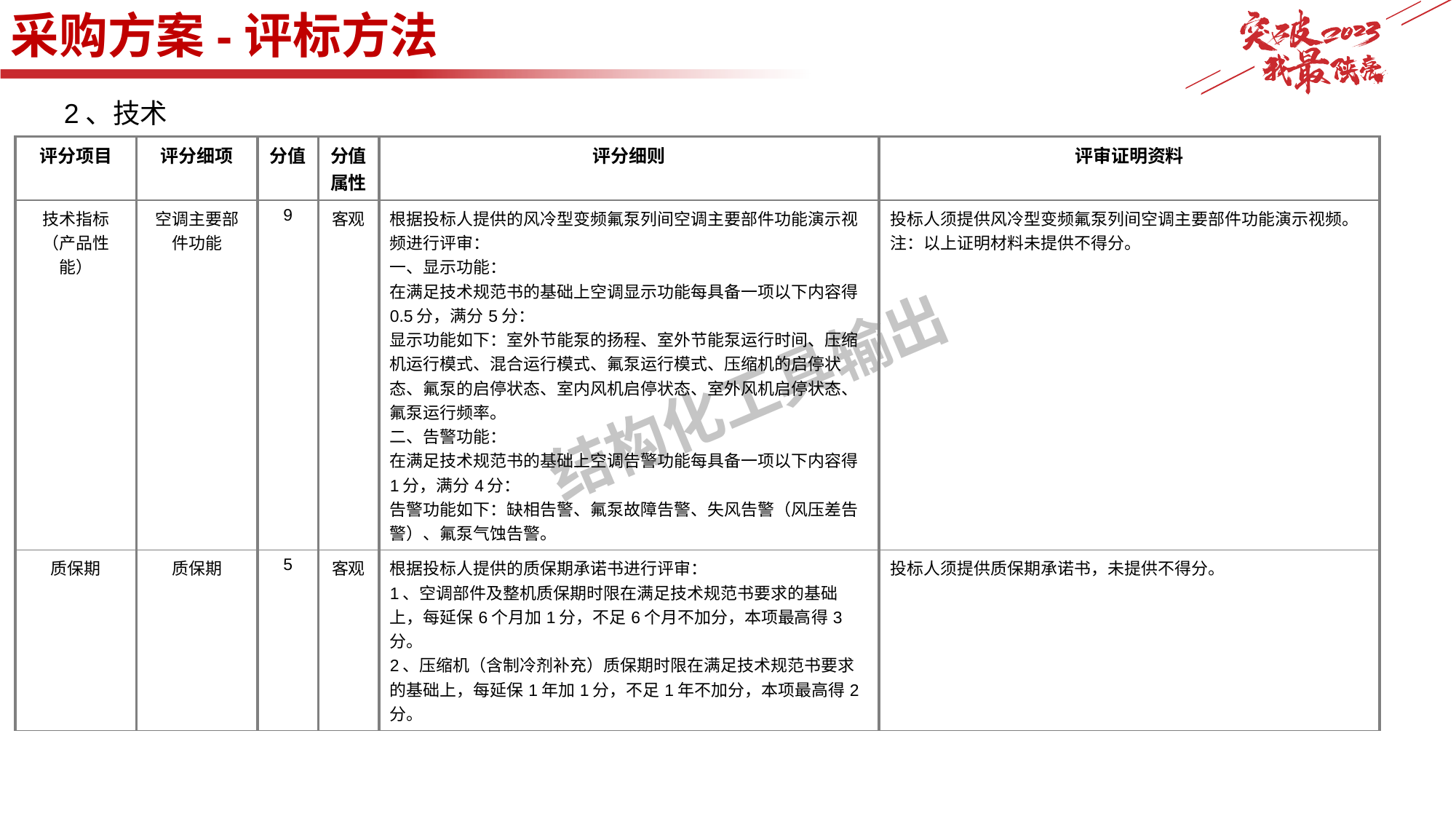

采购方案-评标方法
  2、技术
| 评分项目 | 评分细项 | 分值 | 分值属性 | 评分细则 | 评审证明资料 |
| --- | --- | --- | --- | --- | --- |
| 技术指标（产品性能） | 空调主要部件功能 | 9 | 客观 | 根据投标人提供的风冷型变频氟泵列间空调主要部件功能演示视频进行评审： 一、显示功能： 在满足技术规范书的基础上空调显示功能每具备一项以下内容得0.5分，满分5分： 显示功能如下：室外节能泵的扬程、室外节能泵运行时间、压缩机运行模式、混合运行模式、氟泵运行模式、压缩机的启停状态、氟泵的启停状态、室内风机启停状态、室外风机启停状态、氟泵运行频率。 二、告警功能： 在满足技术规范书的基础上空调告警功能每具备一项以下内容得1分，满分4分： 告警功能如下：缺相告警、氟泵故障告警、失风告警（风压差告警）、氟泵气蚀告警。 | 投标人须提供风冷型变频氟泵列间空调主要部件功能演示视频。 注：以上证明材料未提供不得分。 |
| 质保期 | 质保期 | 5 | 客观 | 根据投标人提供的质保期承诺书进行评审： 1、空调部件及整机质保期时限在满足技术规范书要求的基础上，每延保6个月加1分，不足6个月不加分，本项最高得3分。 2、压缩机（含制冷剂补充）质保期时限在满足技术规范书要求的基础上，每延保1年加1分，不足1年不加分，本项最高得2分。 | 投标人须提供质保期承诺书，未提供不得分。 |